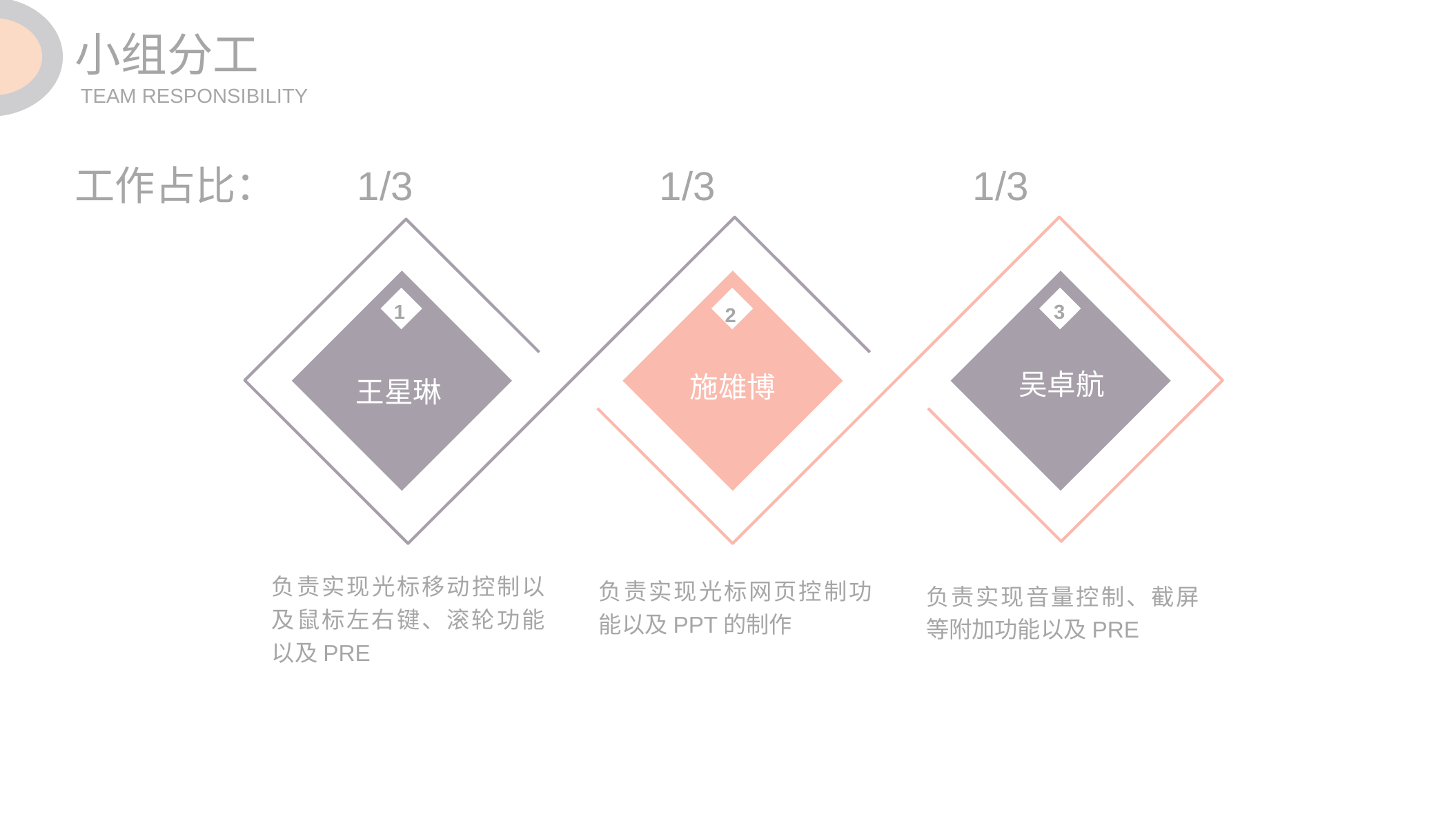

小组分工

 TEAM RESPONSIBILITY
工作占比：        1/3                      1/3                       1/3

1
3
2

吴卓航
施雄博
王星琳
负责实现光标移动控制以及鼠标左右键、滚轮功能以及PRE
负责实现光标网页控制功能以及PPT的制作
负责实现音量控制、截屏等附加功能以及PRE